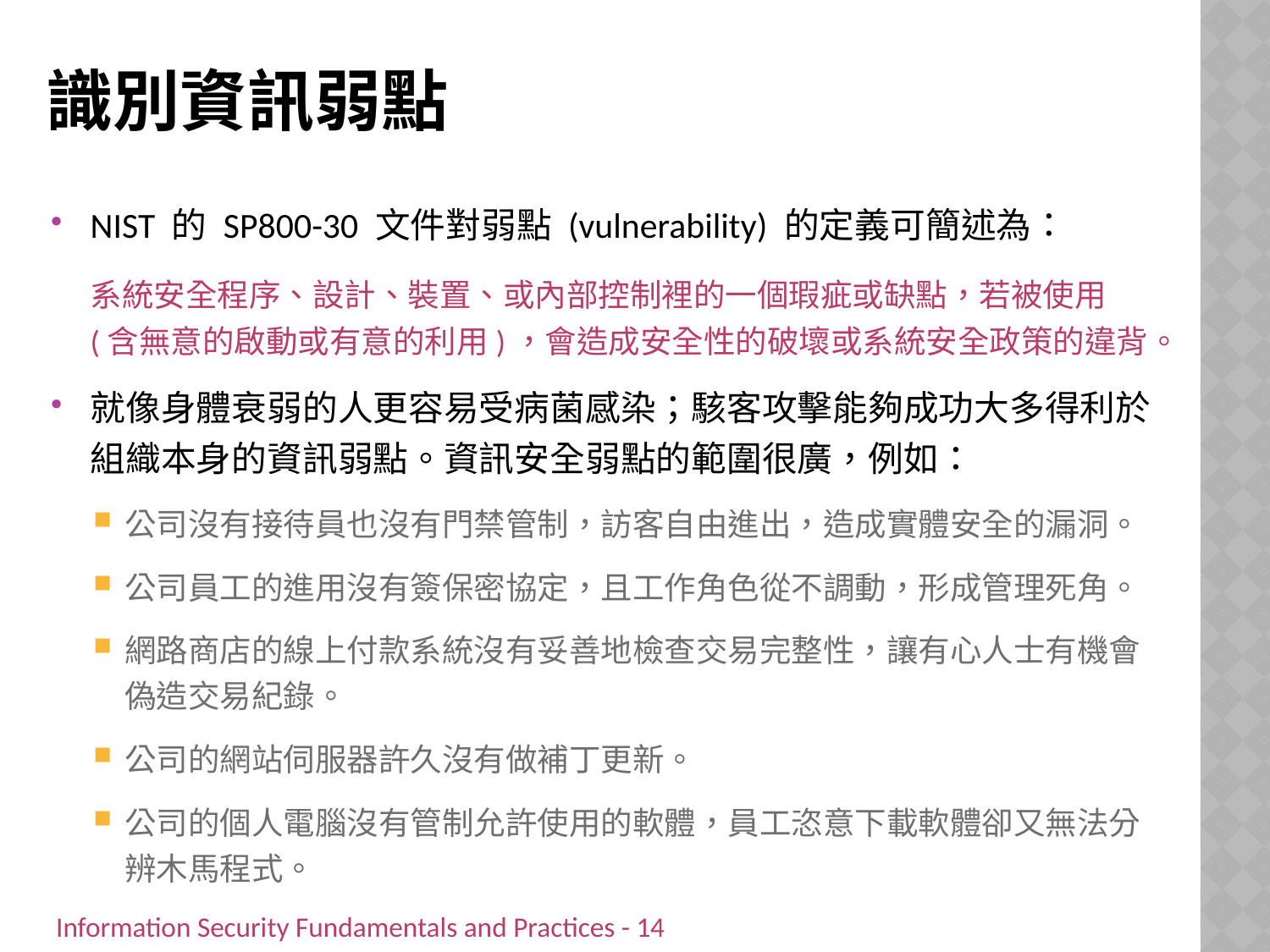

# 識別資訊弱點
NIST 的 SP800-30 文件對弱點 (vulnerability) 的定義可簡述為：
	系統安全程序、設計、裝置、或內部控制裡的一個瑕疵或缺點，若被使用 (含無意的啟動或有意的利用)，會造成安全性的破壞或系統安全政策的違背。
就像身體衰弱的人更容易受病菌感染；駭客攻擊能夠成功大多得利於組織本身的資訊弱點。資訊安全弱點的範圍很廣，例如：
公司沒有接待員也沒有門禁管制，訪客自由進出，造成實體安全的漏洞。
公司員工的進用沒有簽保密協定，且工作角色從不調動，形成管理死角。
網路商店的線上付款系統沒有妥善地檢查交易完整性，讓有心人士有機會偽造交易紀錄。
公司的網站伺服器許久沒有做補丁更新。
公司的個人電腦沒有管制允許使用的軟體，員工恣意下載軟體卻又無法分辨木馬程式。